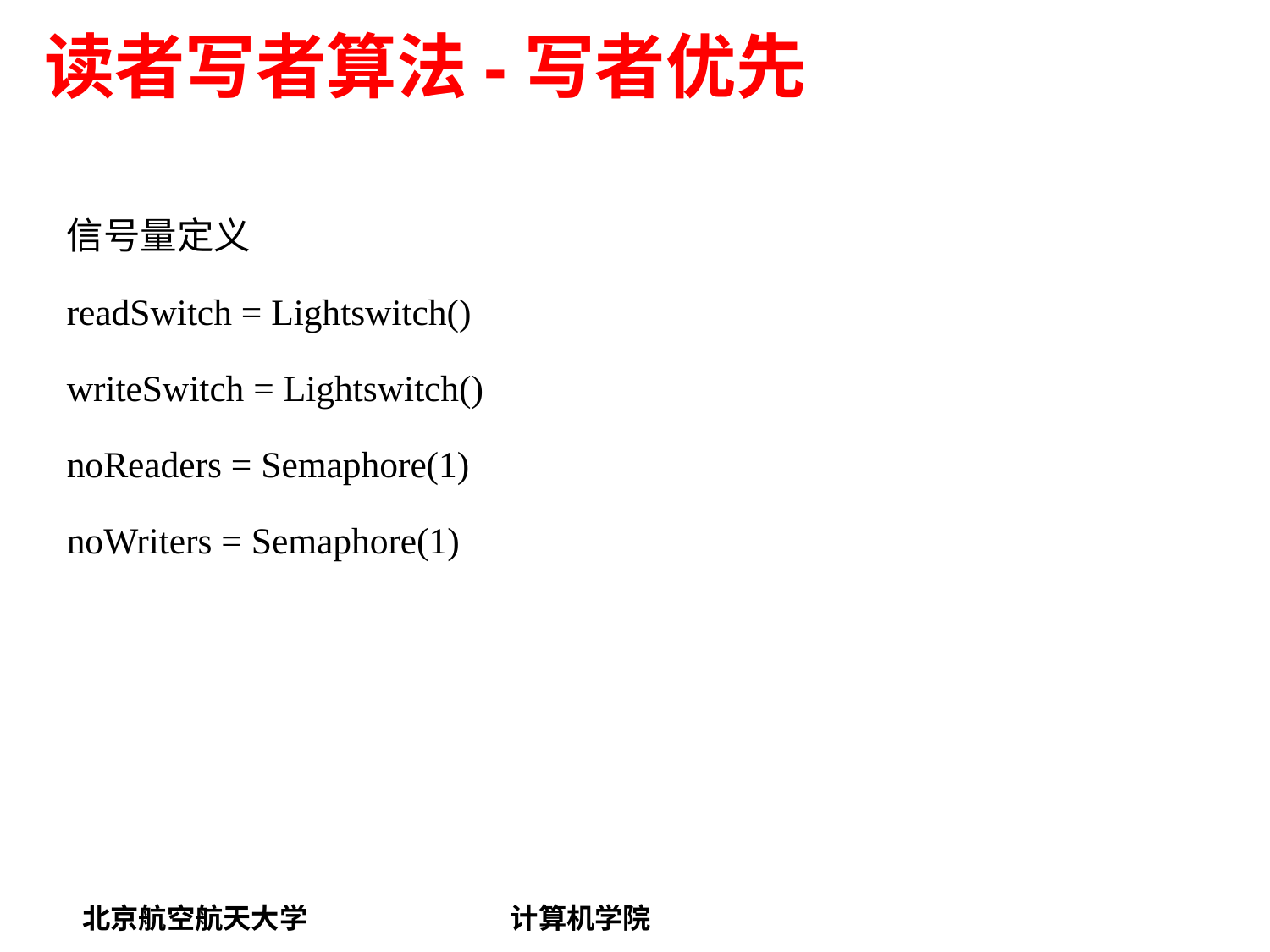

# 读者写者算法-写者优先
信号量定义
readSwitch = Lightswitch()
writeSwitch = Lightswitch()
noReaders = Semaphore(1)
noWriters = Semaphore(1)